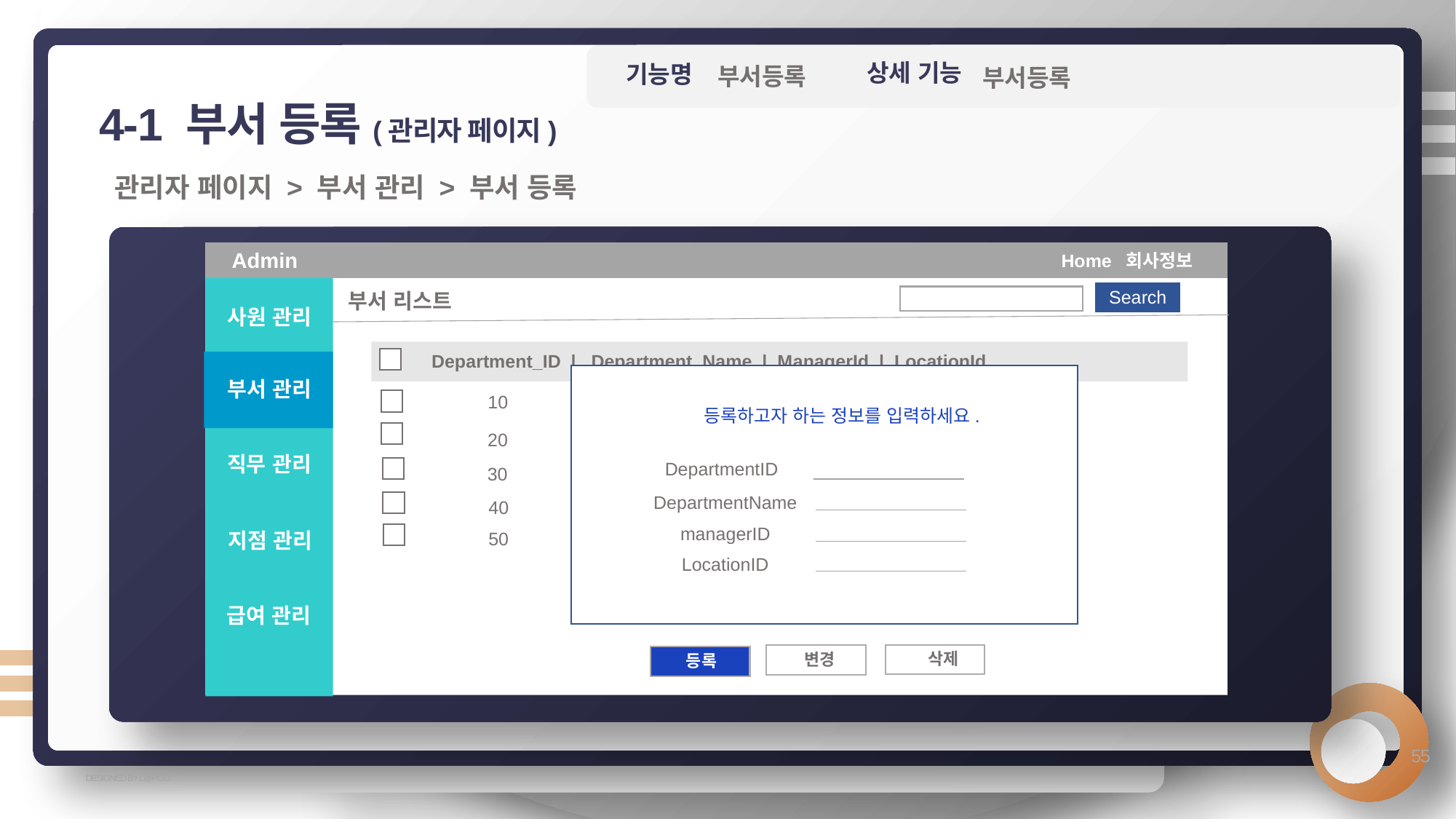

상세 기능
기능명
부서등록
부서등록
4-1 부서 등록(관리자 페이지)
관리자 페이지 > 부서 관리 > 부서 등록

Admin

Home  회사정보

Search
부서 리스트

사원 관리

Department_ID  |   Department_Name  |  ManagerId  |  LocationId

부서 관리
10
Administration              200                 1700

등록하고자 하는 정보를 입력하세요.
Marketing                  201                 1800

20
직무 관리
DepartmentID
Purchasing                114                  1700
30

DepartmentName
Human Resources        203                  2400
40

managerID
      Shipping                  121                  1500
50
지점 관리

LocationID
·
·
·

급여 관리
   삭제
   변경

   등록

55
DESIGNED BY L@RGO